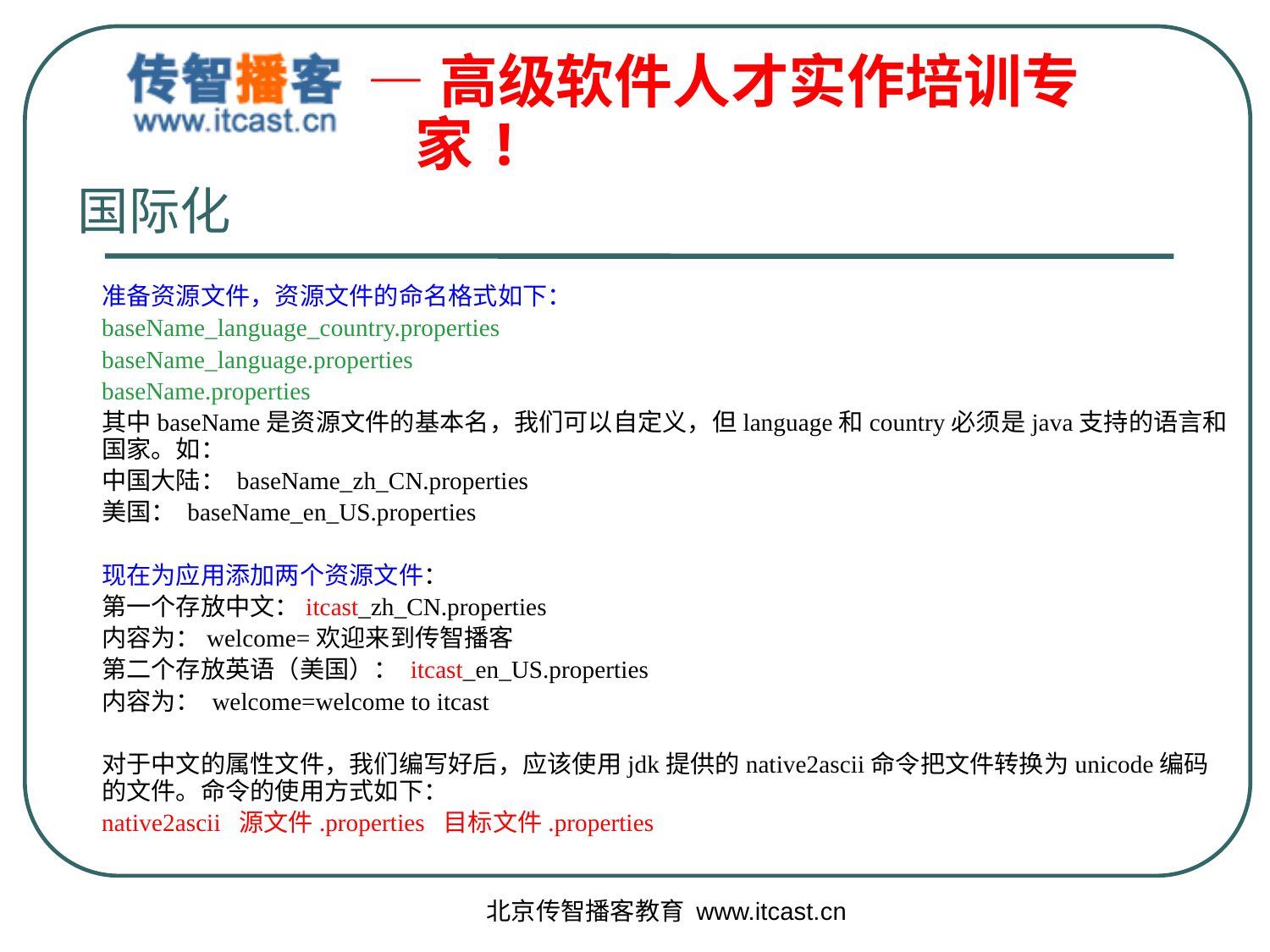

国际化
准备资源文件，资源文件的命名格式如下：
baseName_language_country.properties
baseName_language.properties
baseName.properties
其中baseName是资源文件的基本名，我们可以自定义，但language和country必须是java支持的语言和国家。如：
中国大陆： baseName_zh_CN.properties
美国： baseName_en_US.properties

现在为应用添加两个资源文件：
第一个存放中文：itcast_zh_CN.properties
内容为：welcome=欢迎来到传智播客
第二个存放英语（美国）： itcast_en_US.properties
内容为： welcome=welcome to itcast

对于中文的属性文件，我们编写好后，应该使用jdk提供的native2ascii命令把文件转换为unicode编码的文件。命令的使用方式如下：
native2ascii  源文件.properties  目标文件.properties
北京传智播客教育 www.itcast.cn